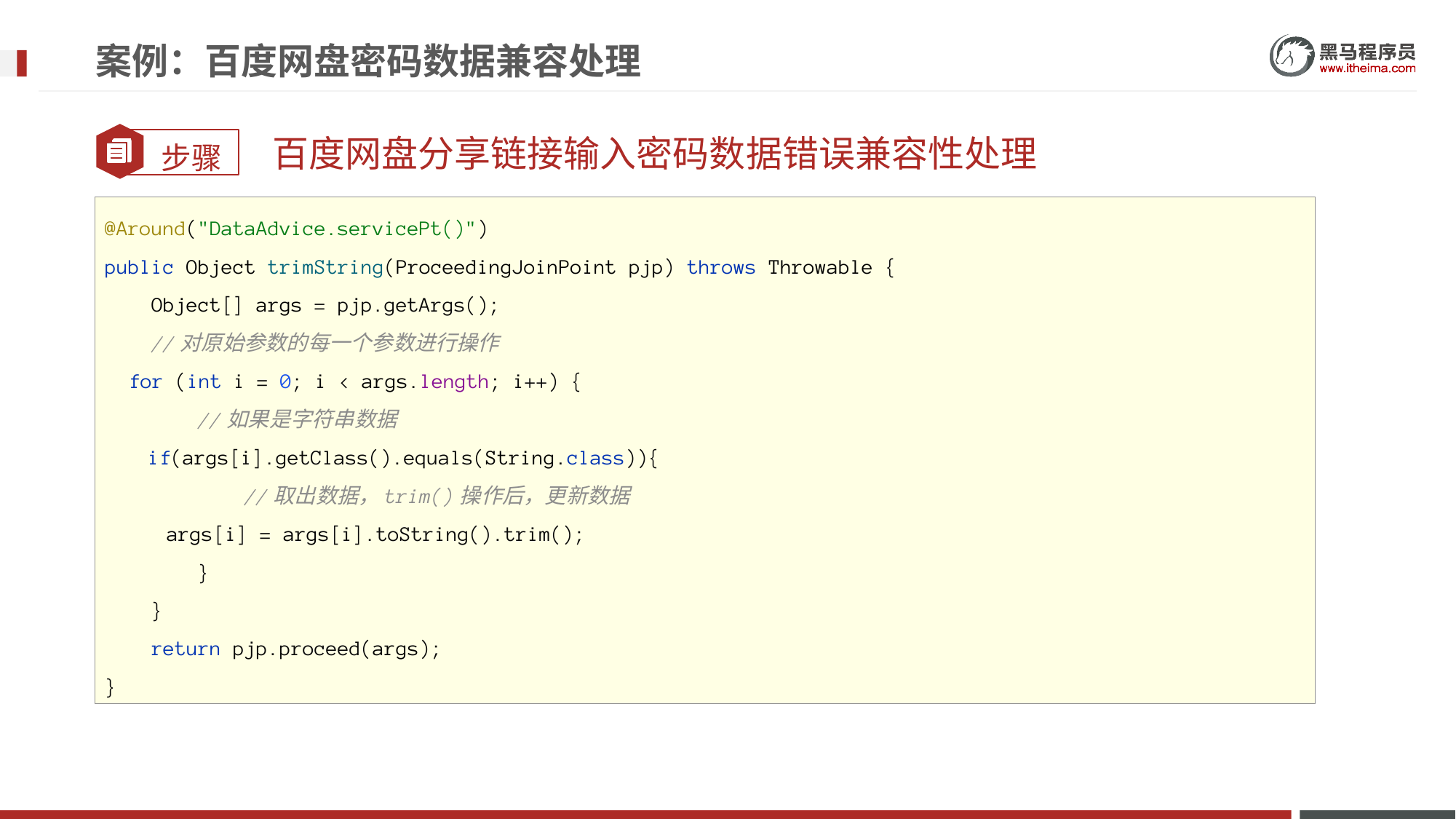

# 案例：百度网盘密码数据兼容处理
百度网盘分享链接输入密码数据错误兼容性处理
@Around("DataAdvice.servicePt()")
public Object trimString(ProceedingJoinPoint pjp) throws Throwable {
    Object[] args = pjp.getArgs();
    //对原始参数的每一个参数进行操作
    for (int i = 0; i < args.length; i++) {
        //如果是字符串数据
        if(args[i].getClass().equals(String.class)){
            //取出数据，trim()操作后，更新数据
            args[i] = args[i].toString().trim();
        }
    }
    return pjp.proceed(args);
}